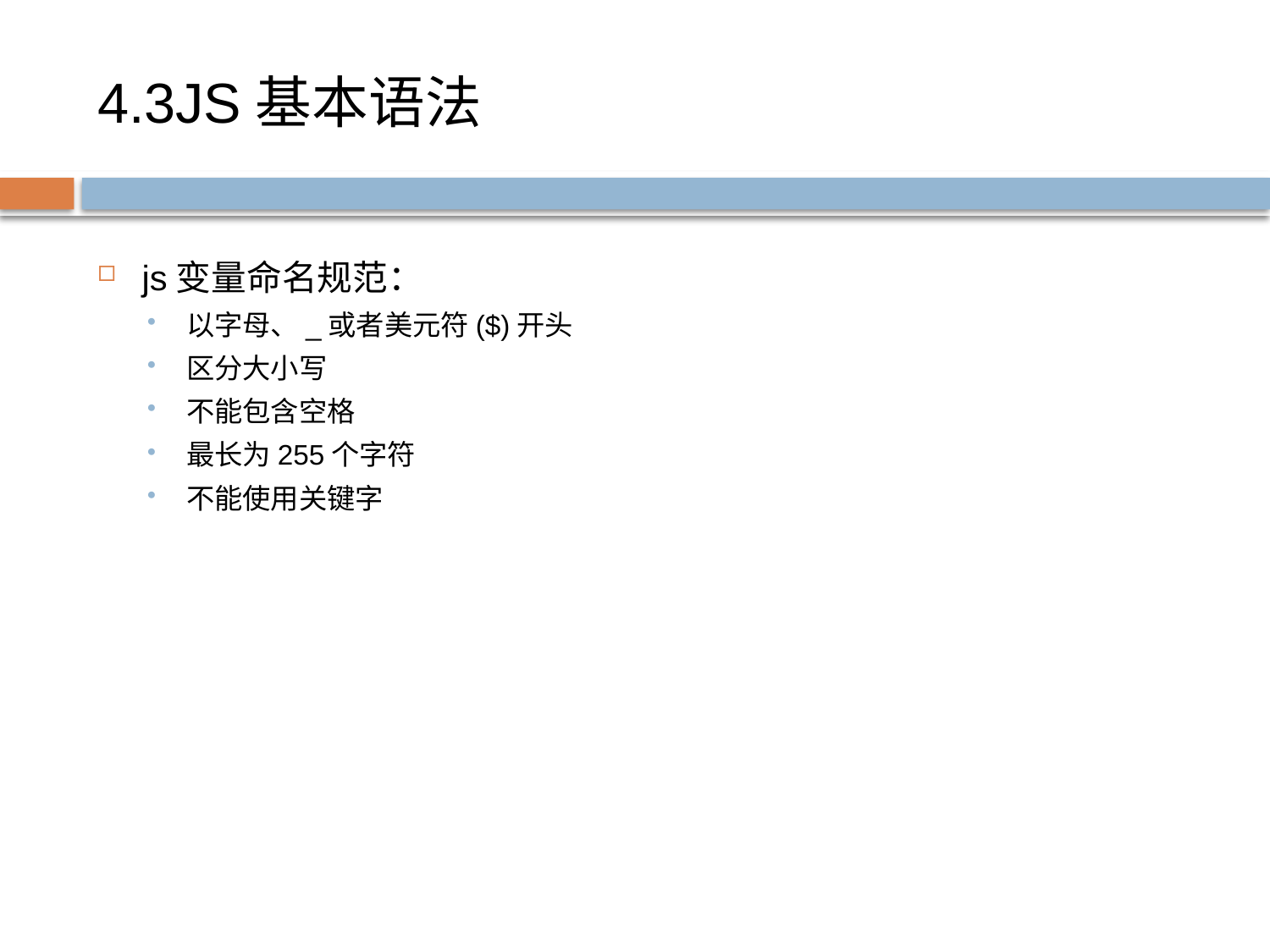

# 4.3JS基本语法
js变量命名规范：
以字母、_或者美元符($)开头
区分大小写
不能包含空格
最长为255个字符
不能使用关键字